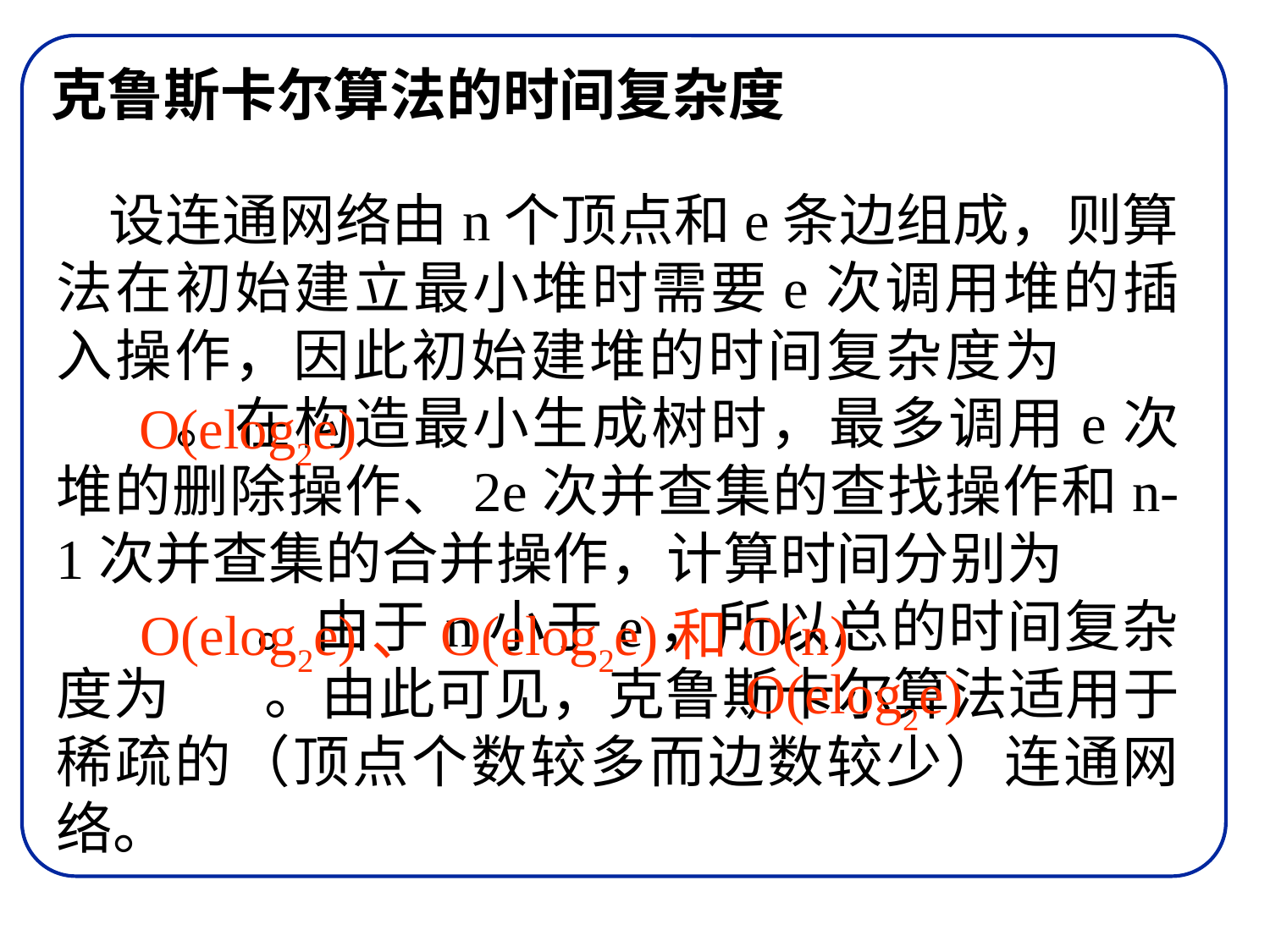

克鲁斯卡尔算法的时间复杂度
   设连通网络由n个顶点和e条边组成，则算法在初始建立最小堆时需要e次调用堆的插入操作，因此初始建堆的时间复杂度为　　　　。在构造最小生成树时，最多调用e次堆的删除操作、2e次并查集的查找操作和n-1次并查集的合并操作，计算时间分别为                        。由于n小于e，所以总的时间复杂度为       。由此可见，克鲁斯卡尔算法适用于稀疏的（顶点个数较多而边数较少）连通网络。
O(elog2e)
O(elog2e)、O(elog2e)和O(n)
O(elog2e)